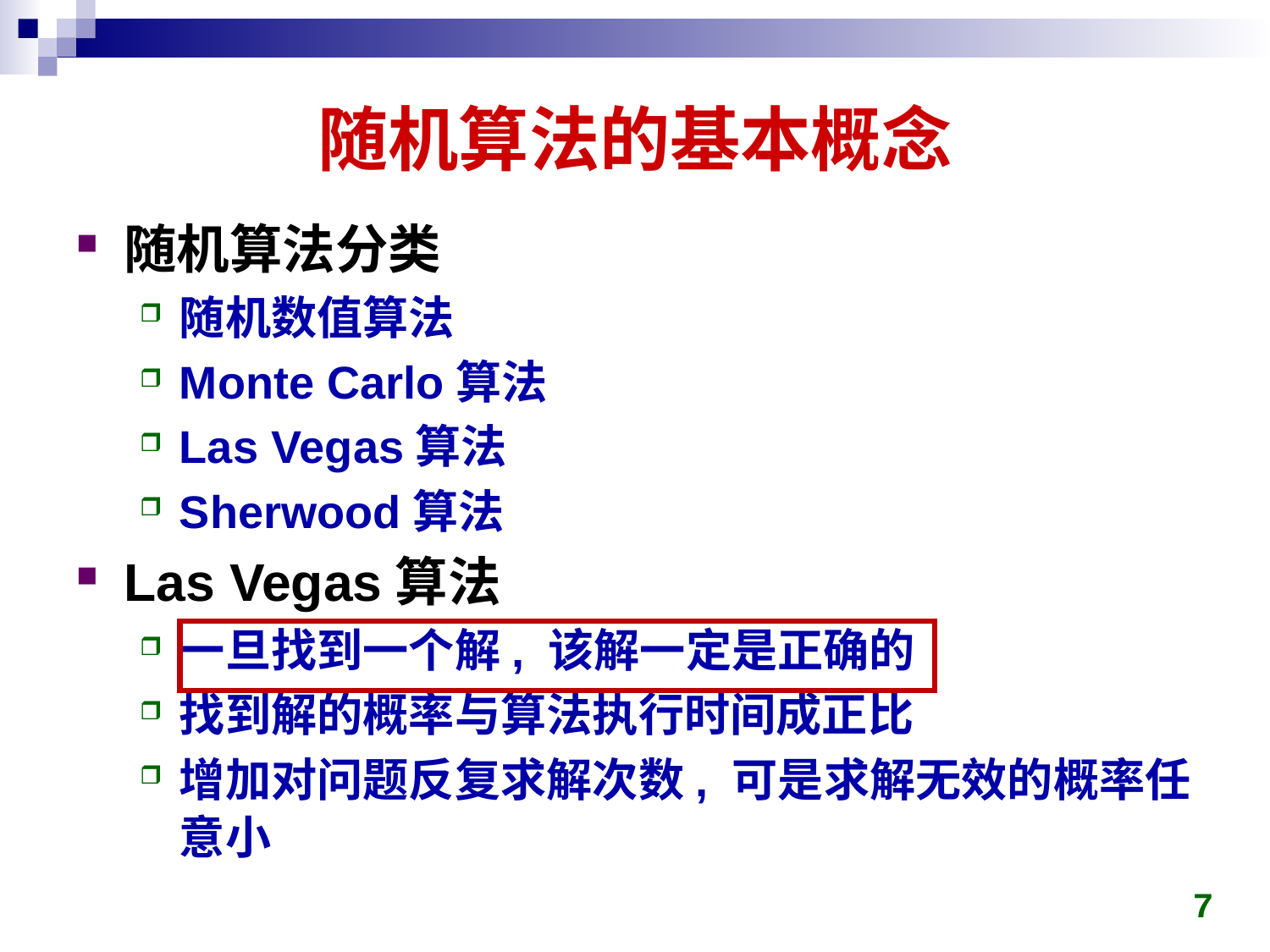

# 随机算法的基本概念
随机算法分类
随机数值算法
Monte Carlo算法
Las Vegas算法
Sherwood算法
Las Vegas算法
一旦找到一个解, 该解一定是正确的
找到解的概率与算法执行时间成正比
增加对问题反复求解次数, 可是求解无效的概率任意小

7